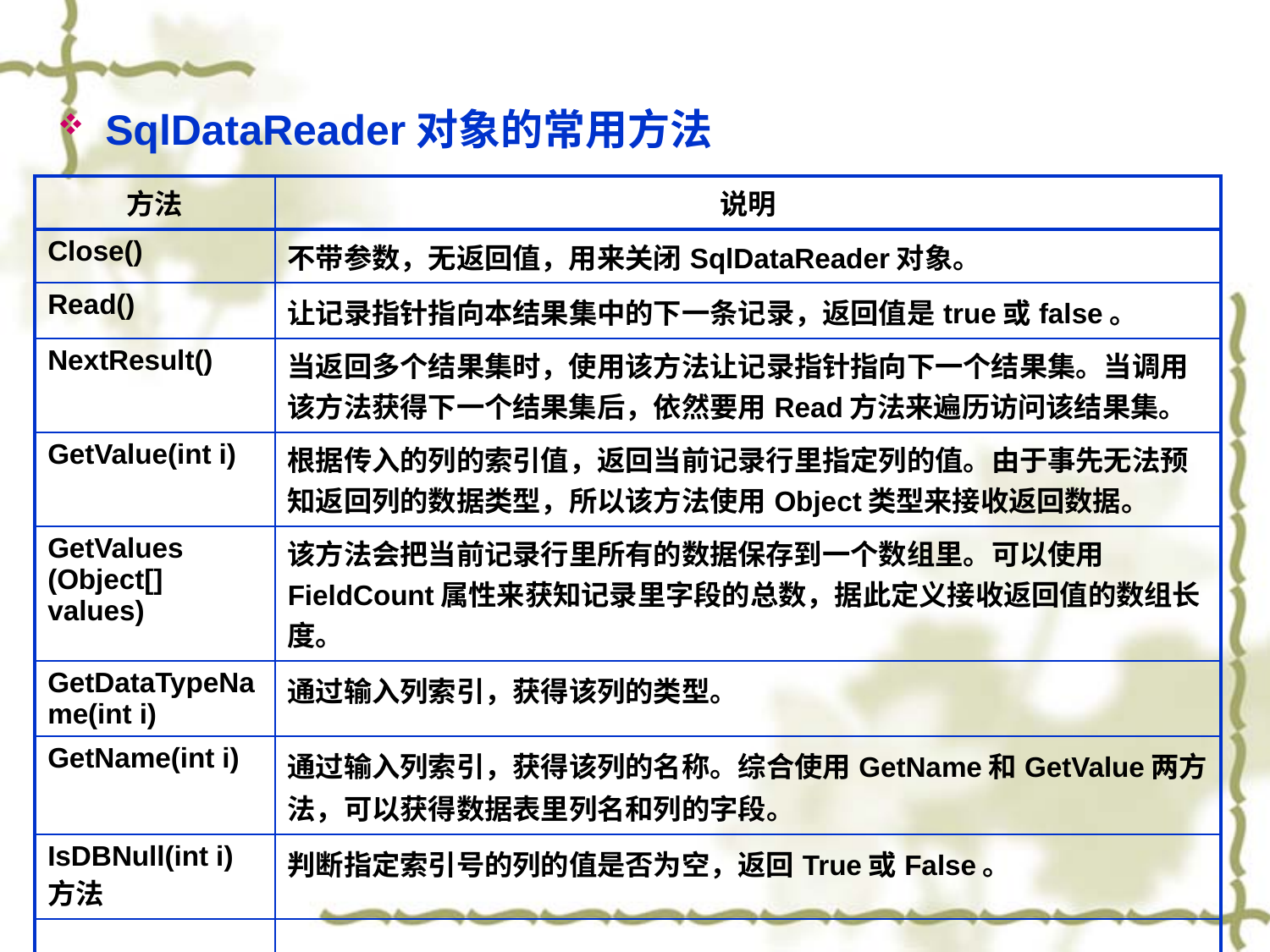

SqlDataReader对象的常用方法
| 方法 | 说明 |
| --- | --- |
| Close() | 不带参数，无返回值，用来关闭SqlDataReader对象。 |
| Read() | 让记录指针指向本结果集中的下一条记录，返回值是true或false。 |
| NextResult() | 当返回多个结果集时，使用该方法让记录指针指向下一个结果集。当调用该方法获得下一个结果集后，依然要用Read方法来遍历访问该结果集。 |
| GetValue(int i) | 根据传入的列的索引值，返回当前记录行里指定列的值。由于事先无法预知返回列的数据类型，所以该方法使用Object类型来接收返回数据。 |
| GetValues (Object[] values) | 该方法会把当前记录行里所有的数据保存到一个数组里。可以使用FieldCount属性来获知记录里字段的总数，据此定义接收返回值的数组长度。 |
| GetDataTypeName(int i) | 通过输入列索引，获得该列的类型。 |
| GetName(int i) | 通过输入列索引，获得该列的名称。综合使用GetName和GetValue两方法，可以获得数据表里列名和列的字段。 |
| IsDBNull(int i)方法 | 判断指定索引号的列的值是否为空，返回True或False。 |
|  |  |